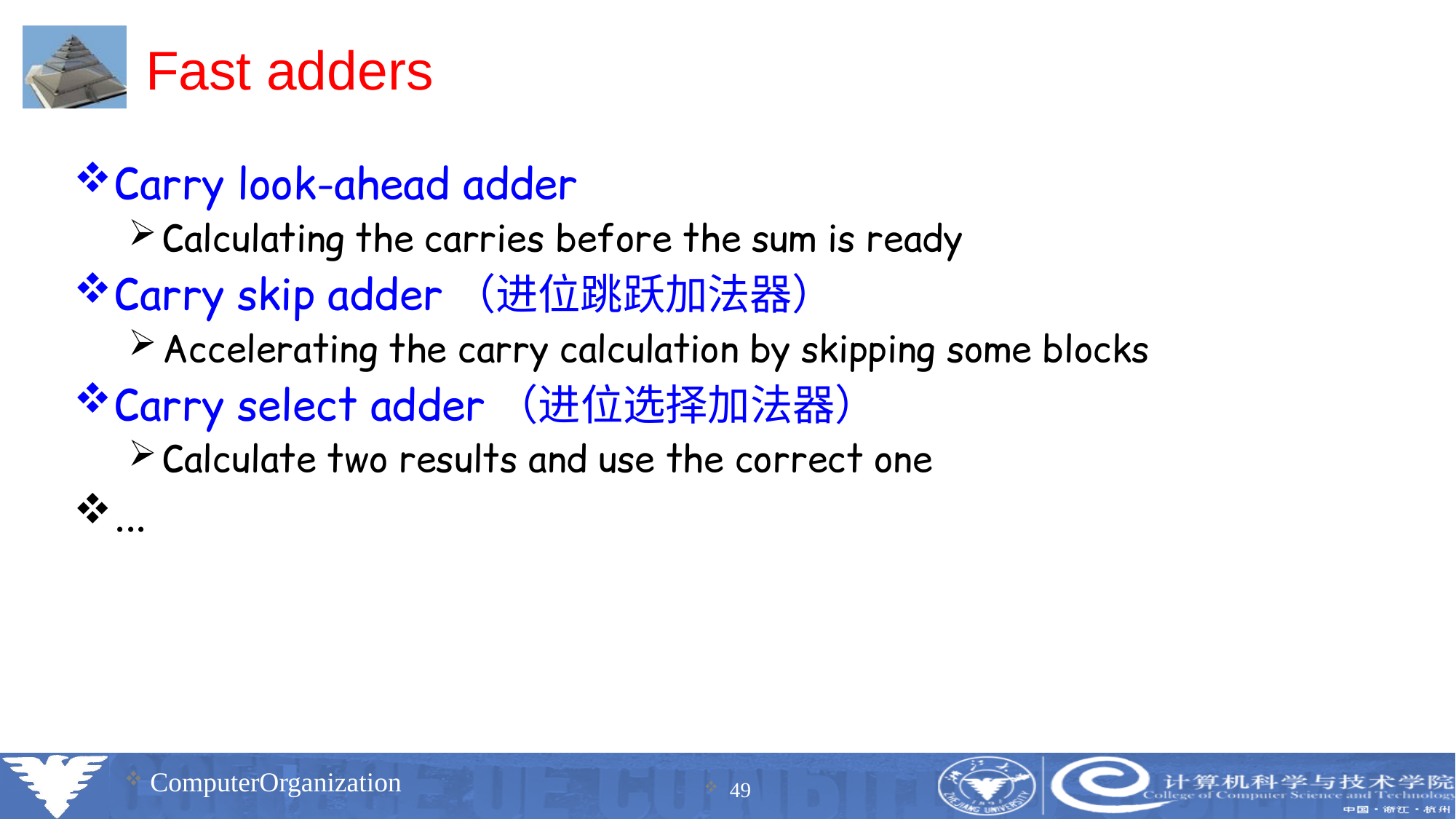

# Fast adders
Carry look-ahead adder
Calculating the carries before the sum is ready
Carry skip adder（进位跳跃加法器）
Accelerating the carry calculation by skipping some blocks
Carry select adder（进位选择加法器）
Calculate two results and use the correct one
...